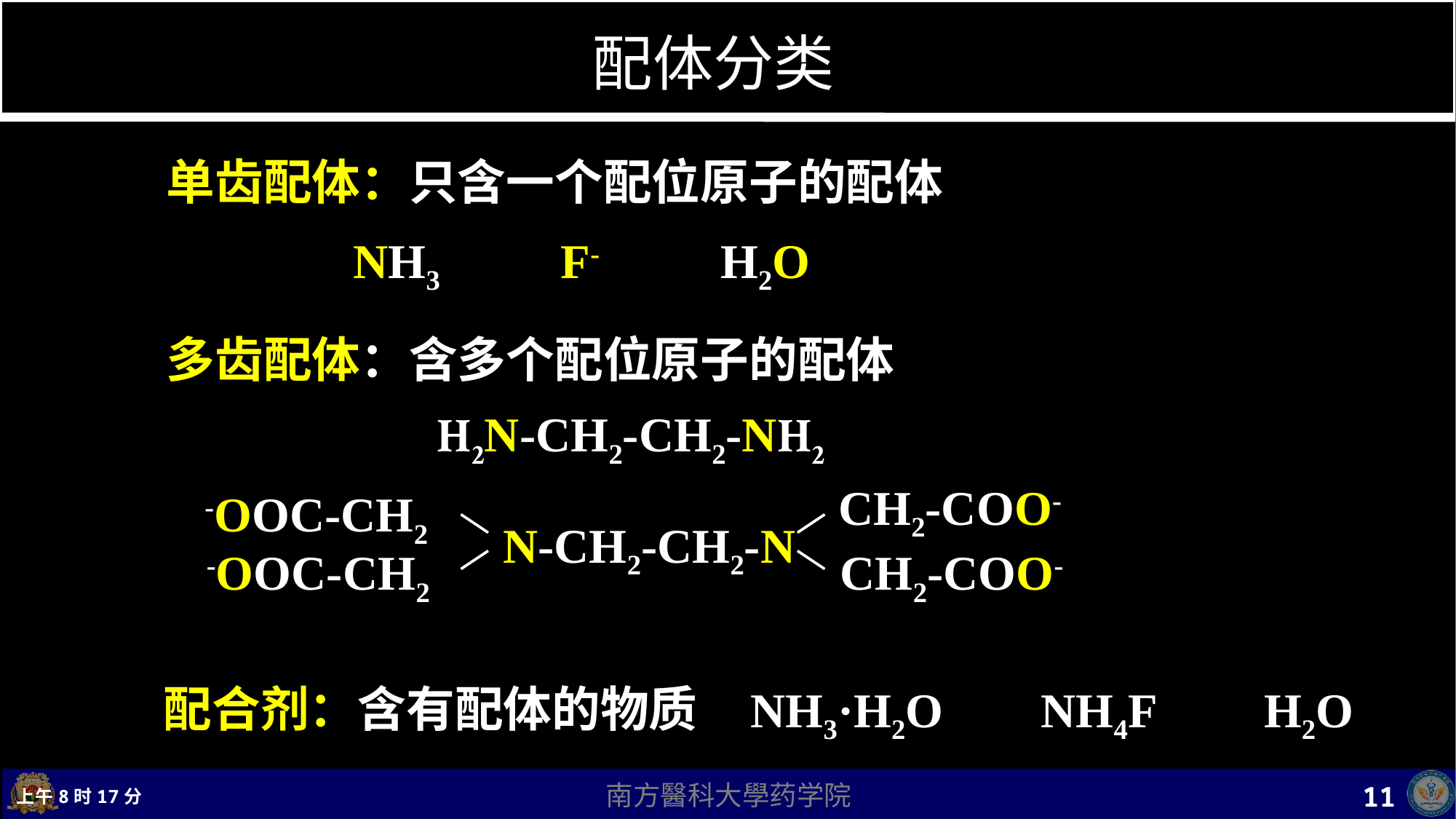

# 配体分类
单齿配体：只含一个配位原子的配体
NH3                 F-                 H2O
多齿配体：含多个配位原子的配体
H2N-CH2-CH2-NH2
CH2-COO-
CH2-COO-
 -OOC-CH2
 -OOC-CH2
N-CH2-CH2-N

配合剂：含有配体的物质
NH3·H2O        NH4F               H2O
上午8时17分
11